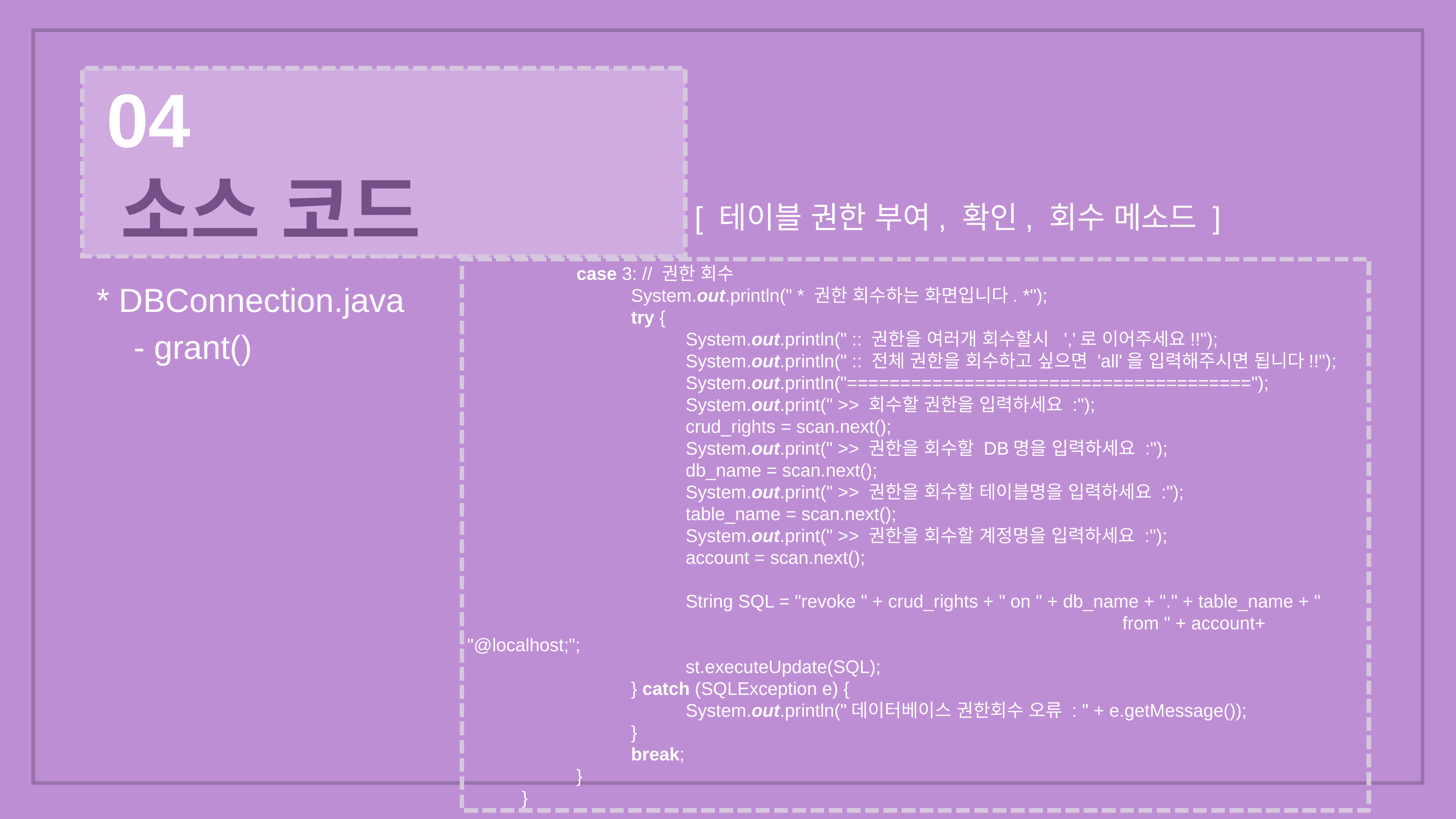

04
 소스 코드
[ 테이블 권한 부여, 확인, 회수 메소드 ]
		case 3: // 권한 회수
			System.out.println(" * 권한 회수하는 화면입니다. *");
			try {
				System.out.println(" :: 권한을 여러개 회수할시  ','로 이어주세요!!");
				System.out.println(" :: 전체 권한을 회수하고 싶으면 'all'을 입력해주시면 됩니다!!");
				System.out.println("======================================");
				System.out.print(" >> 회수할 권한을 입력하세요 :");
				crud_rights = scan.next();
				System.out.print(" >> 권한을 회수할 DB명을 입력하세요 :");
				db_name = scan.next();
				System.out.print(" >> 권한을 회수할 테이블명을 입력하세요 :");
				table_name = scan.next();
				System.out.print(" >> 권한을 회수할 계정명을 입력하세요 :");
				account = scan.next();

				String SQL = "revoke " + crud_rights + " on " + db_name + "." + table_name + " 													from " + account+ "@localhost;";
				st.executeUpdate(SQL);
			} catch (SQLException e) {
				System.out.println("데이터베이스 권한회수 오류 : " + e.getMessage());
			}
			break;
		}
	}
* DBConnection.java
- grant()